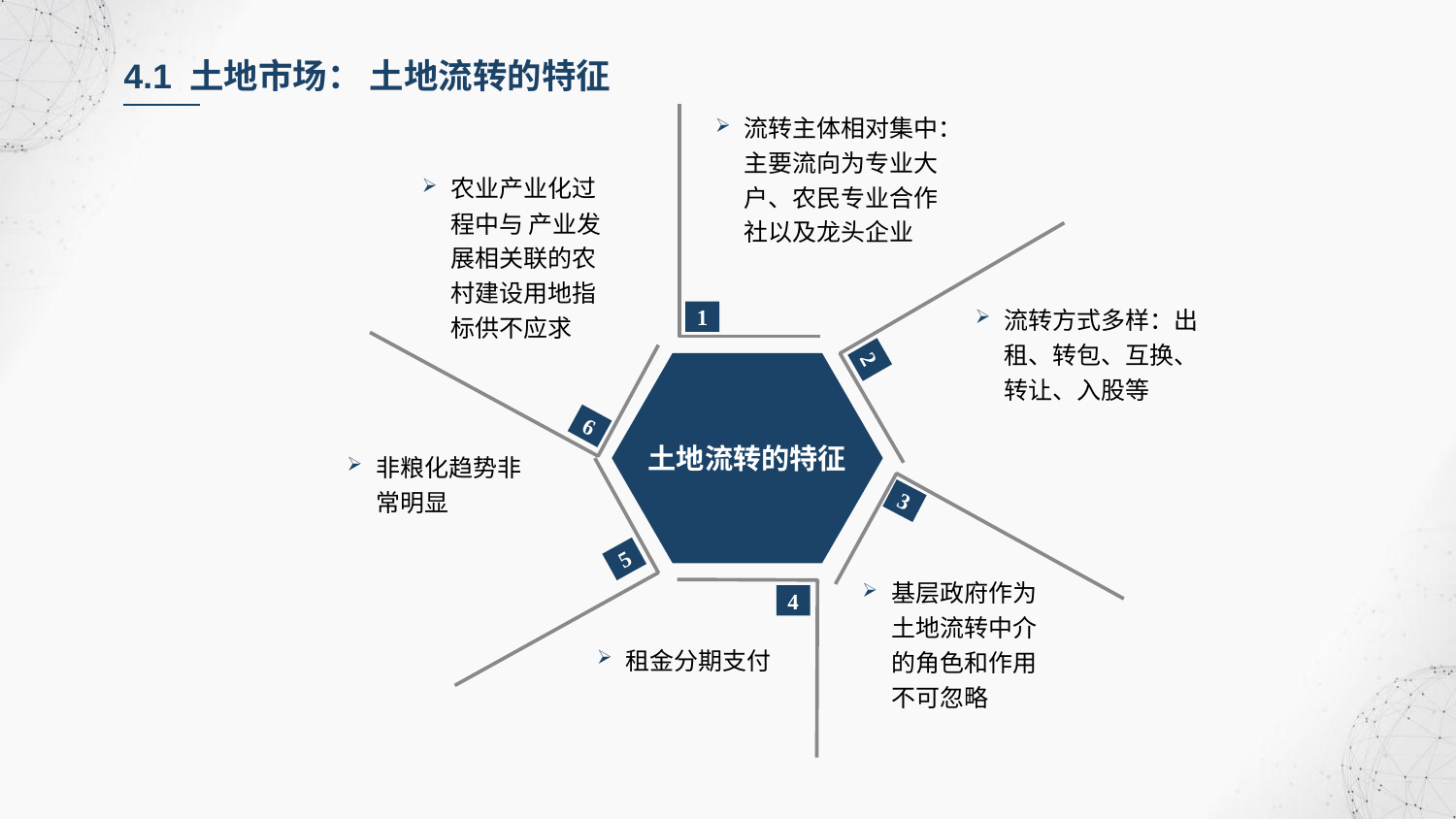

4.1 土地市场： 土地流转的特征
流转主体相对集中：主要流向为专业大户、农民专业合作社以及龙头企业

农业产业化过程中与 产业发展相关联的农村建设用地指标供不应求

流转方式多样：出租、转包、互换、转让、入股等
1
2
土地流转的特征
6
非粮化趋势非常明显
3

5
基层政府作为土地流转中介的角色和作用不可忽略
4

租金分期支付